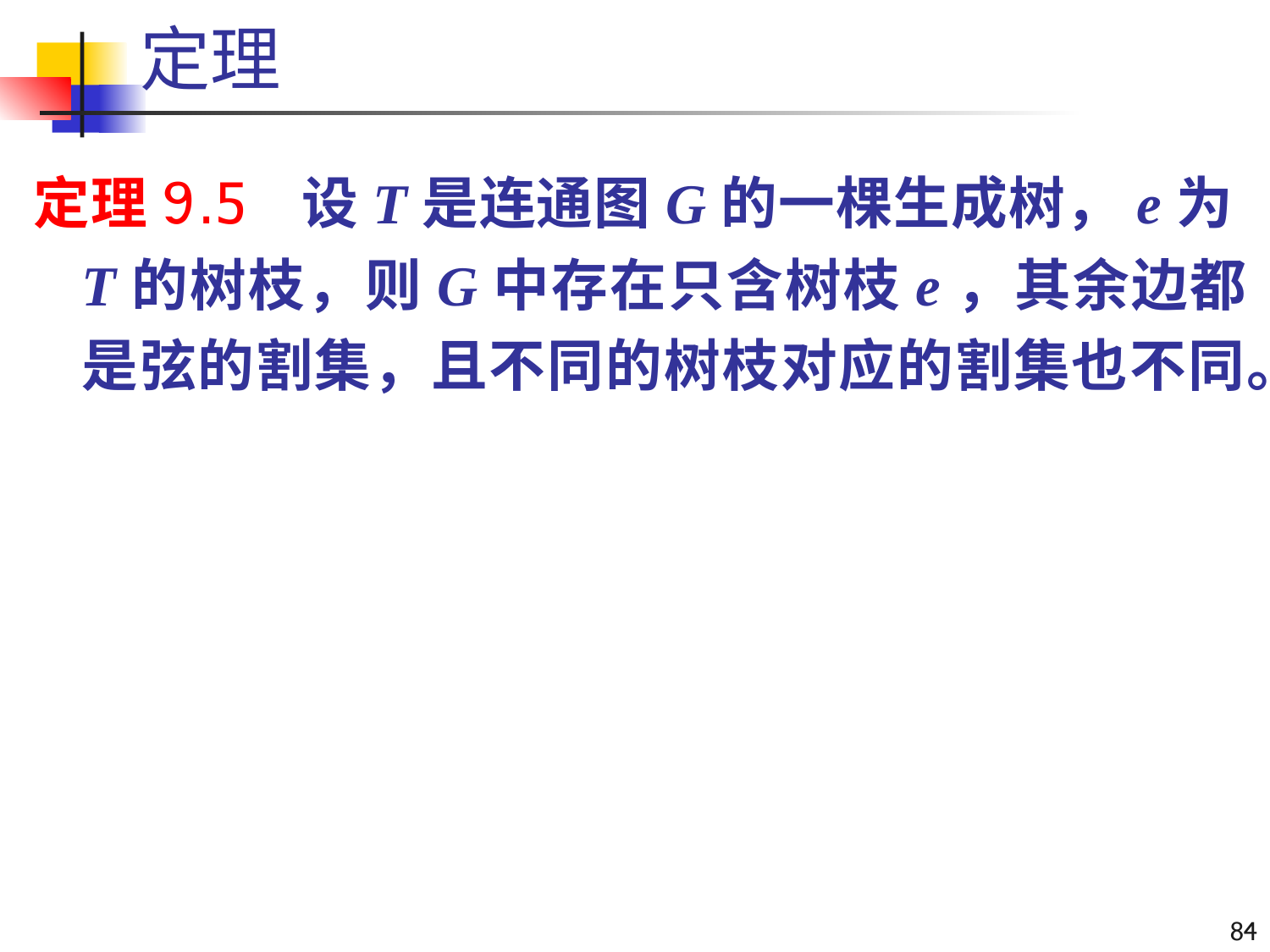

# 定理
定理9.5  设T是连通图G的一棵生成树，e为T的树枝，则G中存在只含树枝e，其余边都是弦的割集，且不同的树枝对应的割集也不同。
84